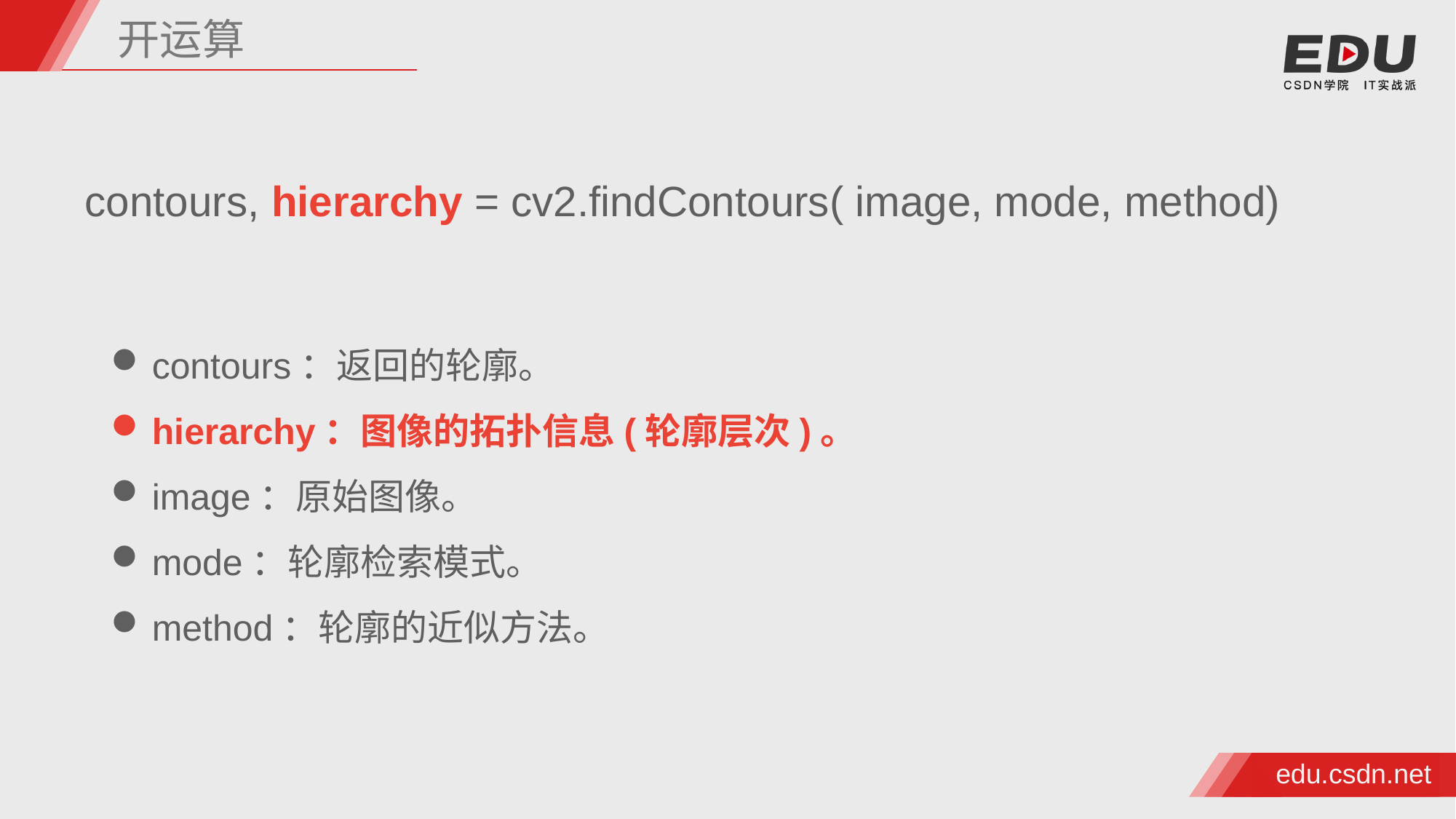

开运算

contours, hierarchy = cv2.findContours( image, mode, method)
contours：返回的轮廓。
hierarchy：图像的拓扑信息(轮廓层次)。
image：原始图像。
mode：轮廓检索模式。
method：轮廓的近似方法。